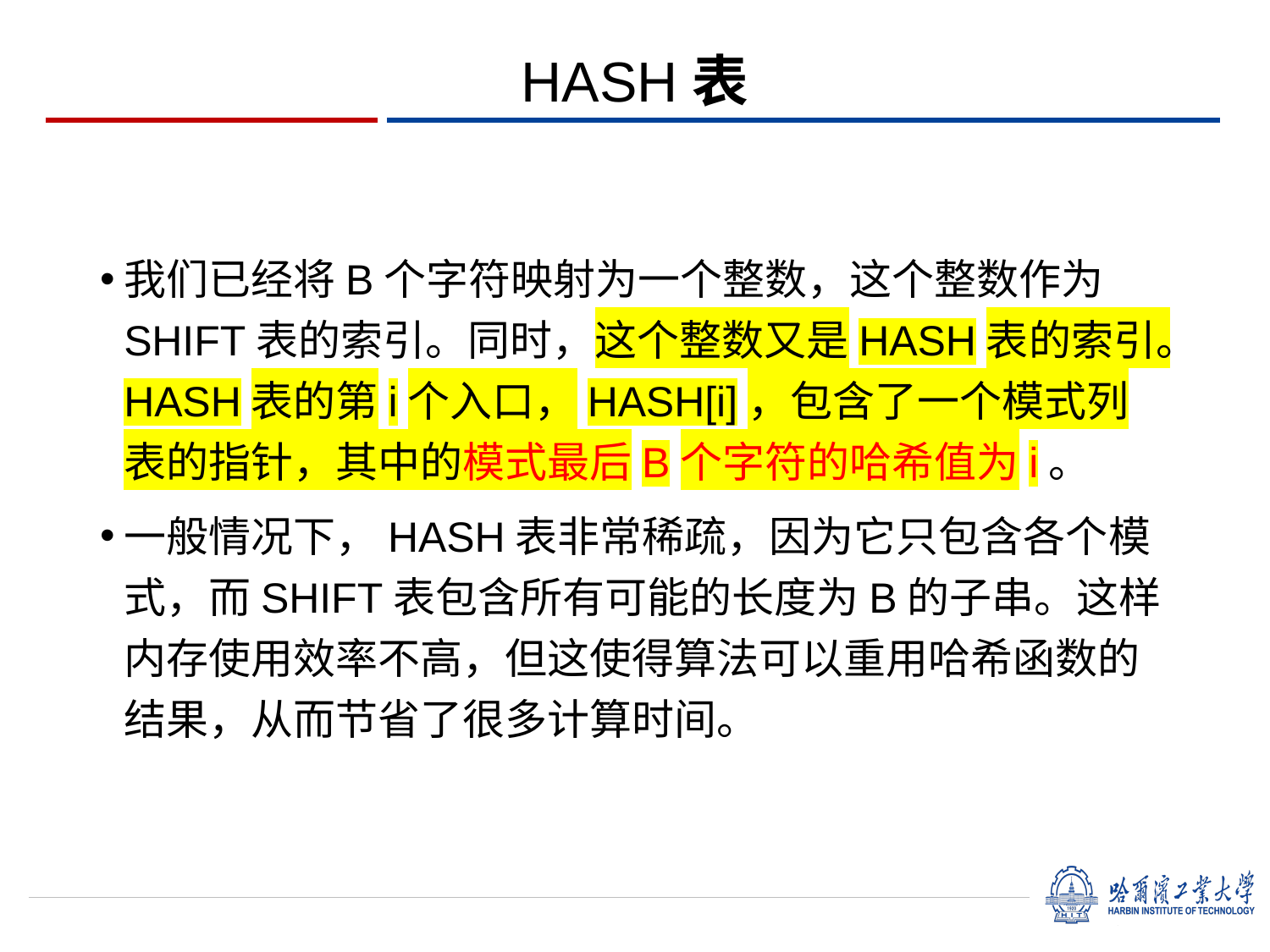

# HASH表
我们已经将B个字符映射为一个整数，这个整数作为SHIFT表的索引。同时，这个整数又是HASH表的索引。HASH表的第i个入口，HASH[i]，包含了一个模式列表的指针，其中的模式最后B个字符的哈希值为i。
一般情况下，HASH表非常稀疏，因为它只包含各个模式，而SHIFT表包含所有可能的长度为B的子串。这样内存使用效率不高，但这使得算法可以重用哈希函数的结果，从而节省了很多计算时间。
18